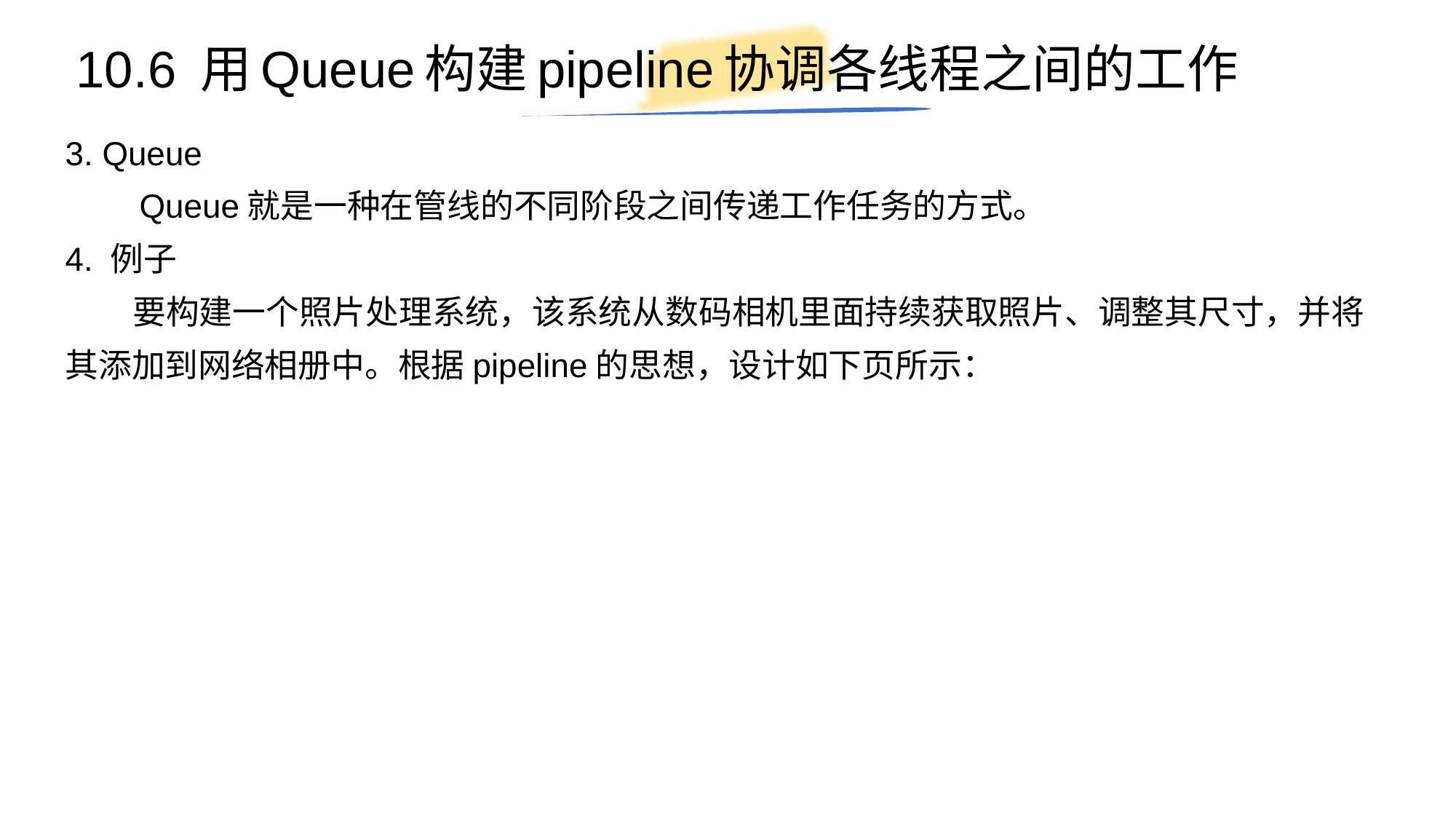

# 10.6 用Queue构建pipeline协调各线程之间的工作

3. Queue
        Queue就是一种在管线的不同阶段之间传递工作任务的方式。
4. 例子
        要构建一个照片处理系统，该系统从数码相机里面持续获取照片、调整其尺寸，并将其添加到网络相册中。根据pipeline的思想，设计如下页所示：